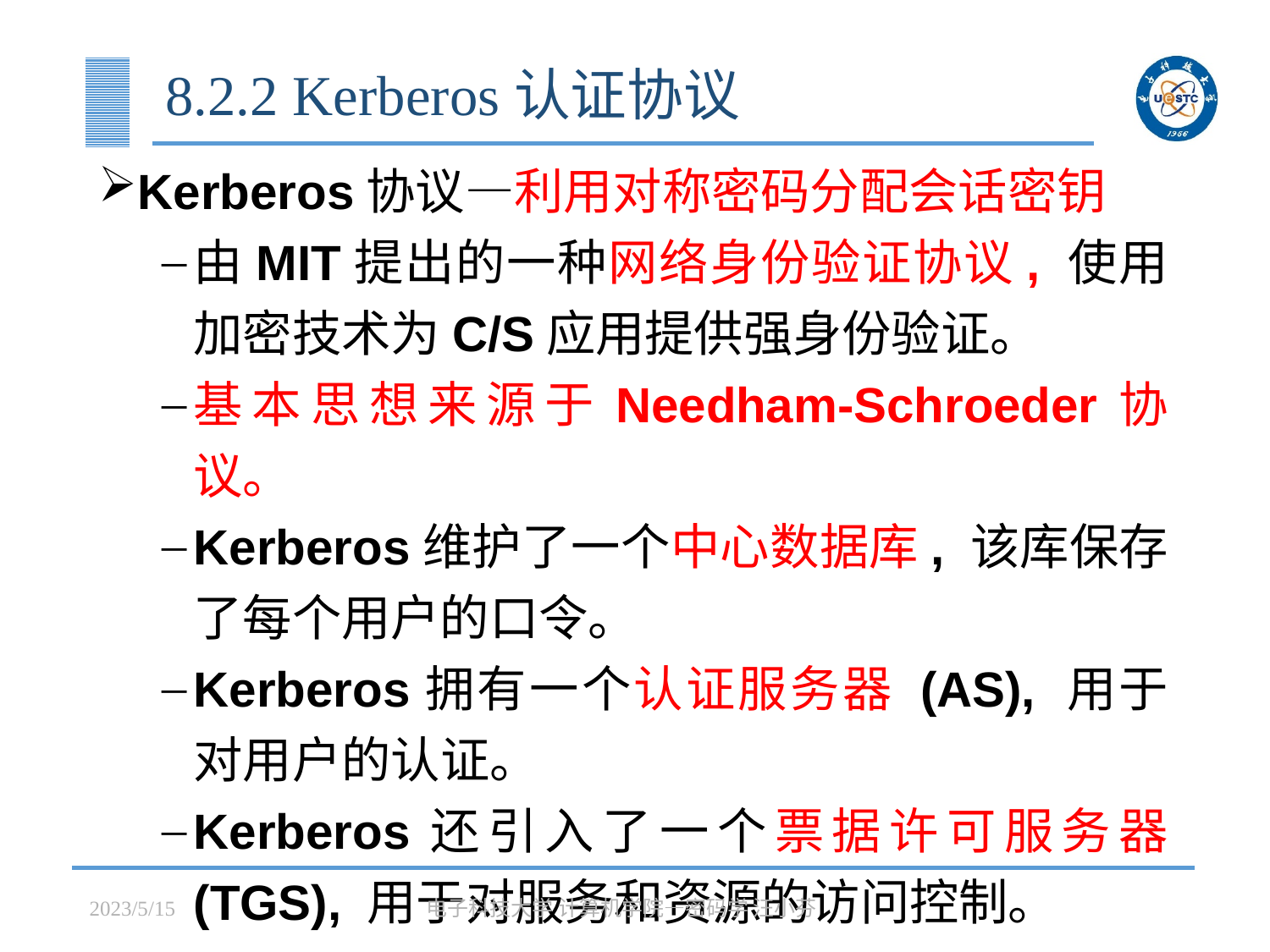

# 8.2.2 Kerberos认证协议
Kerberos协议—利用对称密码分配会话密钥
由MIT提出的一种网络身份验证协议, 使用加密技术为C/S应用提供强身份验证。
基本思想来源于Needham-Schroeder协议。
Kerberos维护了一个中心数据库, 该库保存了每个用户的口令。
Kerberos拥有一个认证服务器 (AS), 用于对用户的认证。
Kerberos还引入了一个票据许可服务器 (TGS), 用于对服务和资源的访问控制。
2023/5/15
电子科技大学 计算机学院—密码学 汪小芬